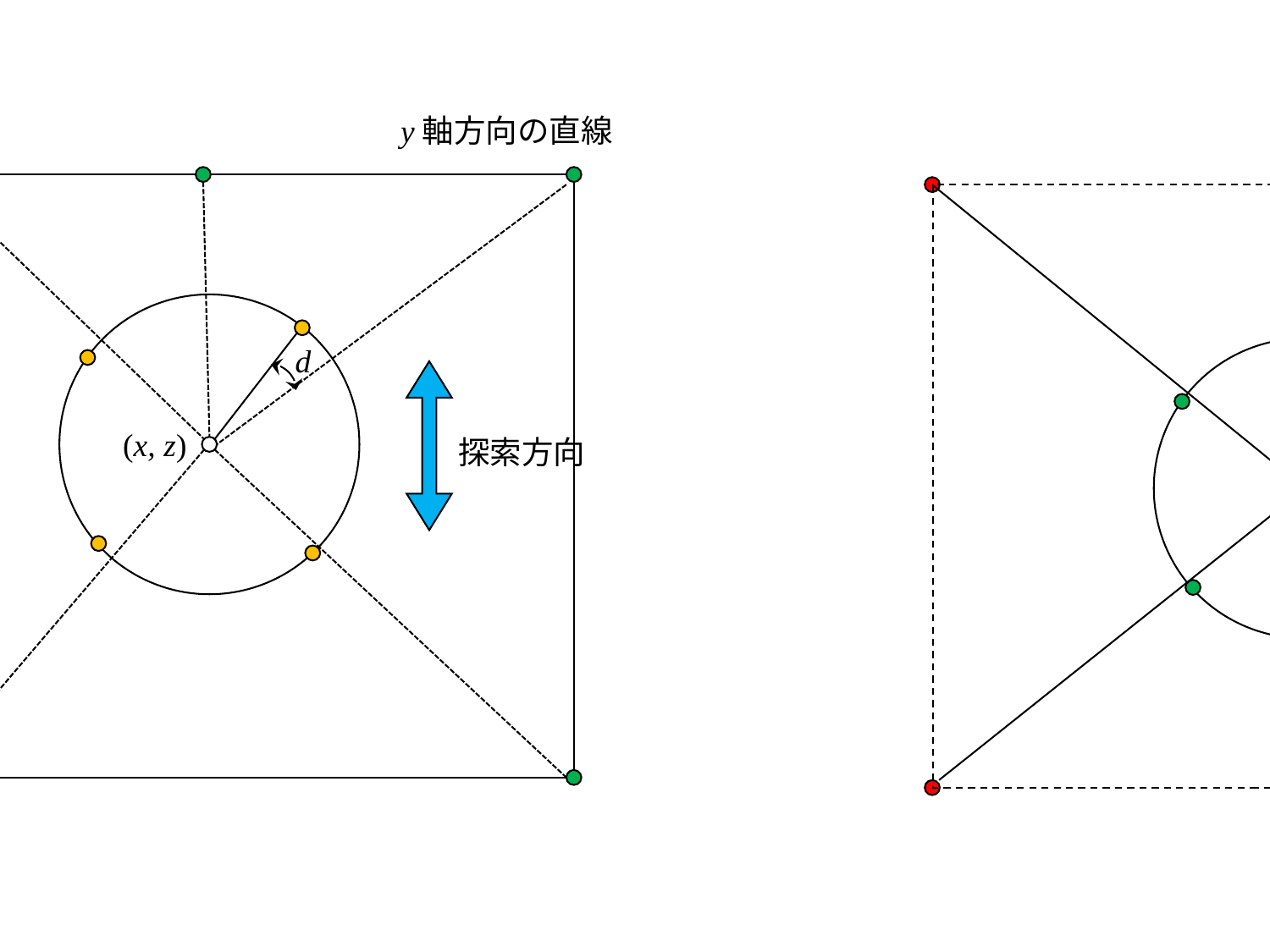

y軸方向の直線

d

(x, z)
探索方向

z

x